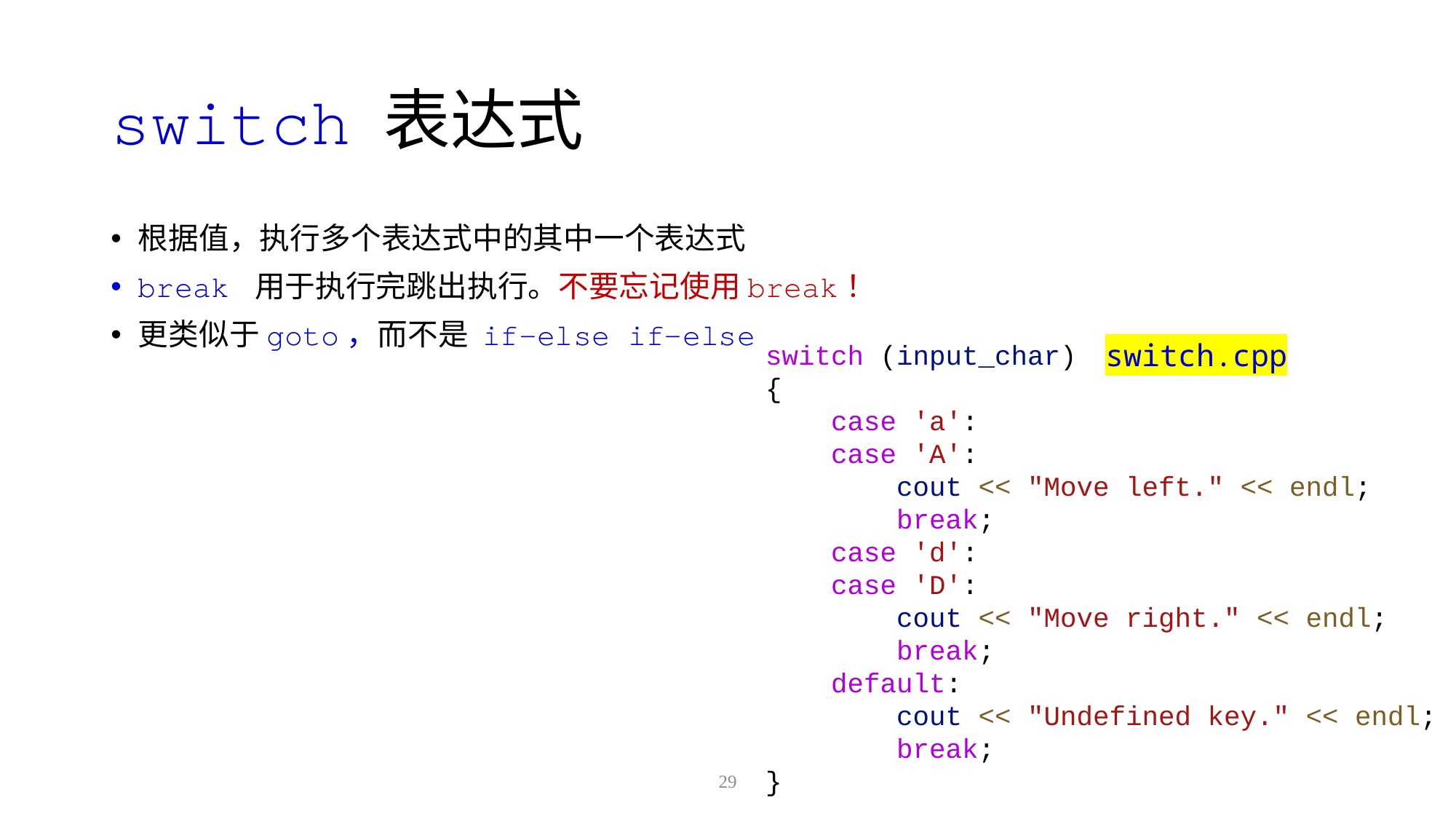

# switch 表达式
根据值，执行多个表达式中的其中一个表达式
break 用于执行完跳出执行。不要忘记使用break！
更类似于goto，而不是 if-else if-else
switch.cpp
switch (input_char)
{
    case 'a':
    case 'A':
        cout << "Move left." << endl;
        break;
    case 'd':
    case 'D':
        cout << "Move right." << endl;
        break;
    default:
        cout << "Undefined key." << endl;
        break;
}
29